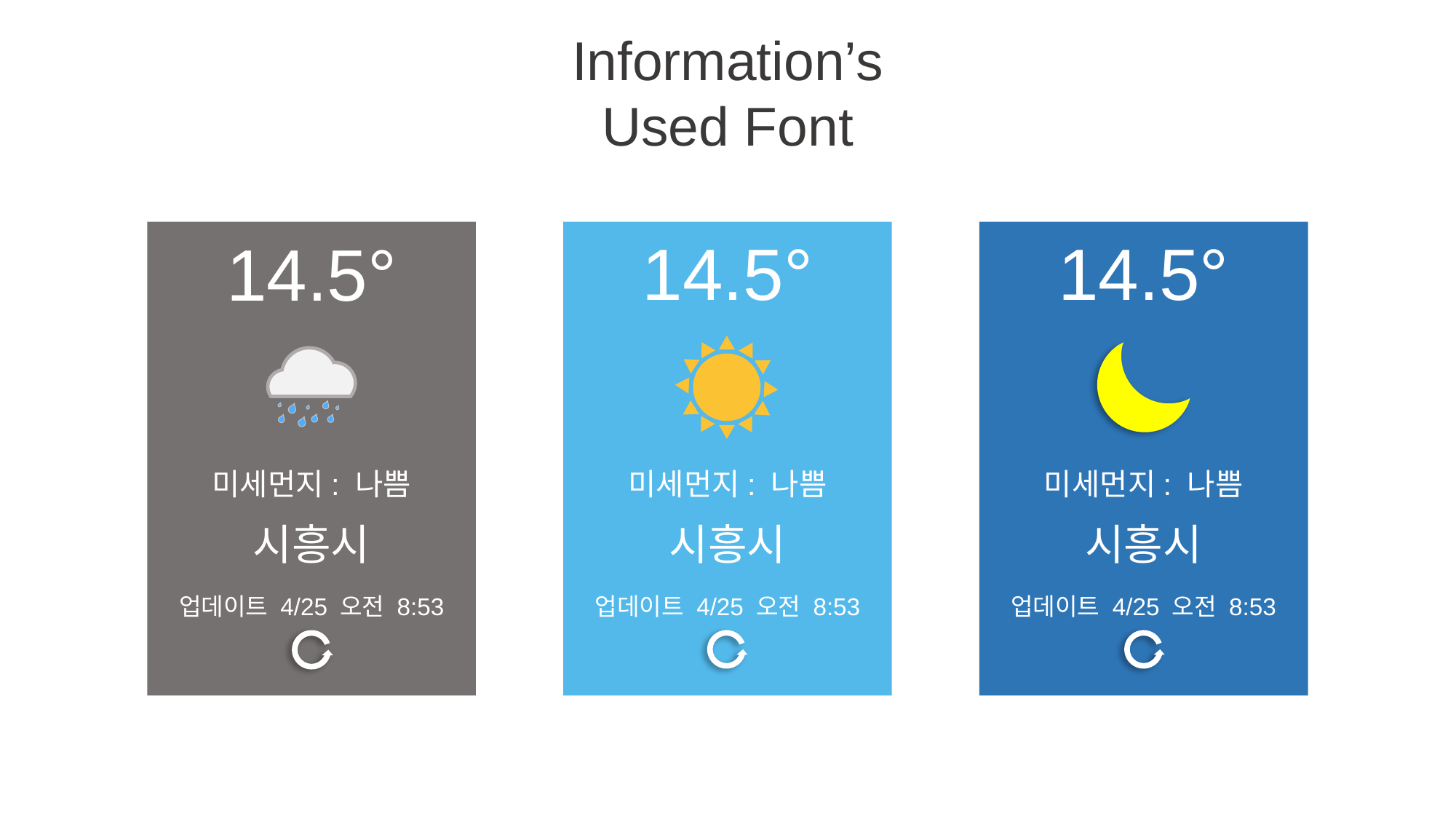

Information’s
Used Font

14.5°
미세먼지: 나쁨
시흥시
업데이트 4/25 오전 8:53
14.5°
미세먼지: 나쁨
시흥시
업데이트 4/25 오전 8:53
14.5°
미세먼지: 나쁨
시흥시
업데이트 4/25 오전 8:53